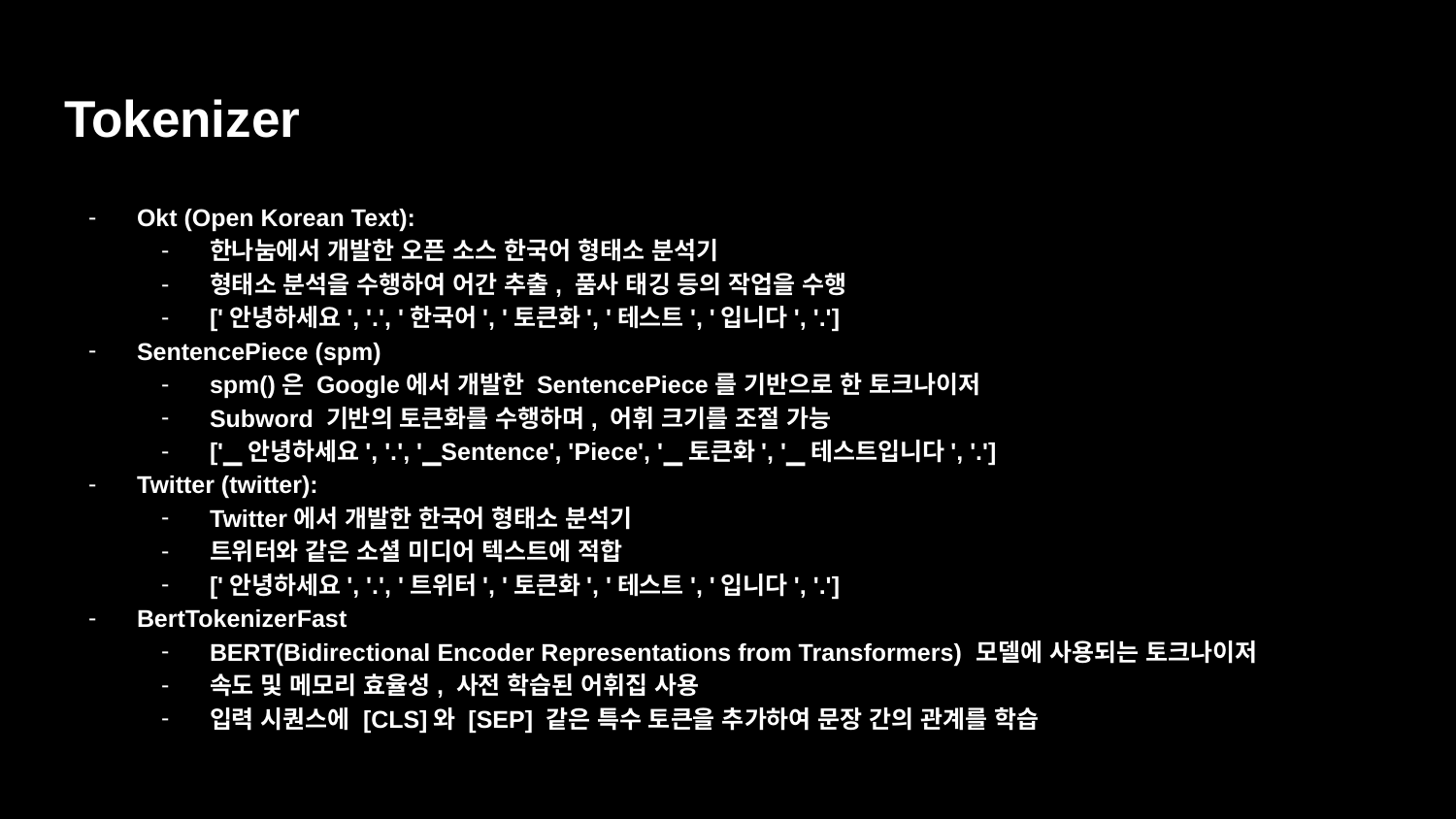

# Tokenizer
Okt (Open Korean Text):
한나눔에서 개발한 오픈 소스 한국어 형태소 분석기
형태소 분석을 수행하여 어간 추출, 품사 태깅 등의 작업을 수행
['안녕하세요', '.', '한국어', '토큰화', '테스트', '입니다', '.']
SentencePiece (spm)
spm()은 Google에서 개발한 SentencePiece를 기반으로 한 토크나이저
Subword 기반의 토큰화를 수행하며, 어휘 크기를 조절 가능
['▁안녕하세요', '.', '▁Sentence', 'Piece', '▁토큰화', '▁테스트입니다', '.']
Twitter (twitter):
Twitter에서 개발한 한국어 형태소 분석기
트위터와 같은 소셜 미디어 텍스트에 적합
['안녕하세요', '.', '트위터', '토큰화', '테스트', '입니다', '.']
BertTokenizerFast
BERT(Bidirectional Encoder Representations from Transformers) 모델에 사용되는 토크나이저
속도 및 메모리 효율성, 사전 학습된 어휘집 사용
입력 시퀀스에 [CLS]와 [SEP] 같은 특수 토큰을 추가하여 문장 간의 관계를 학습